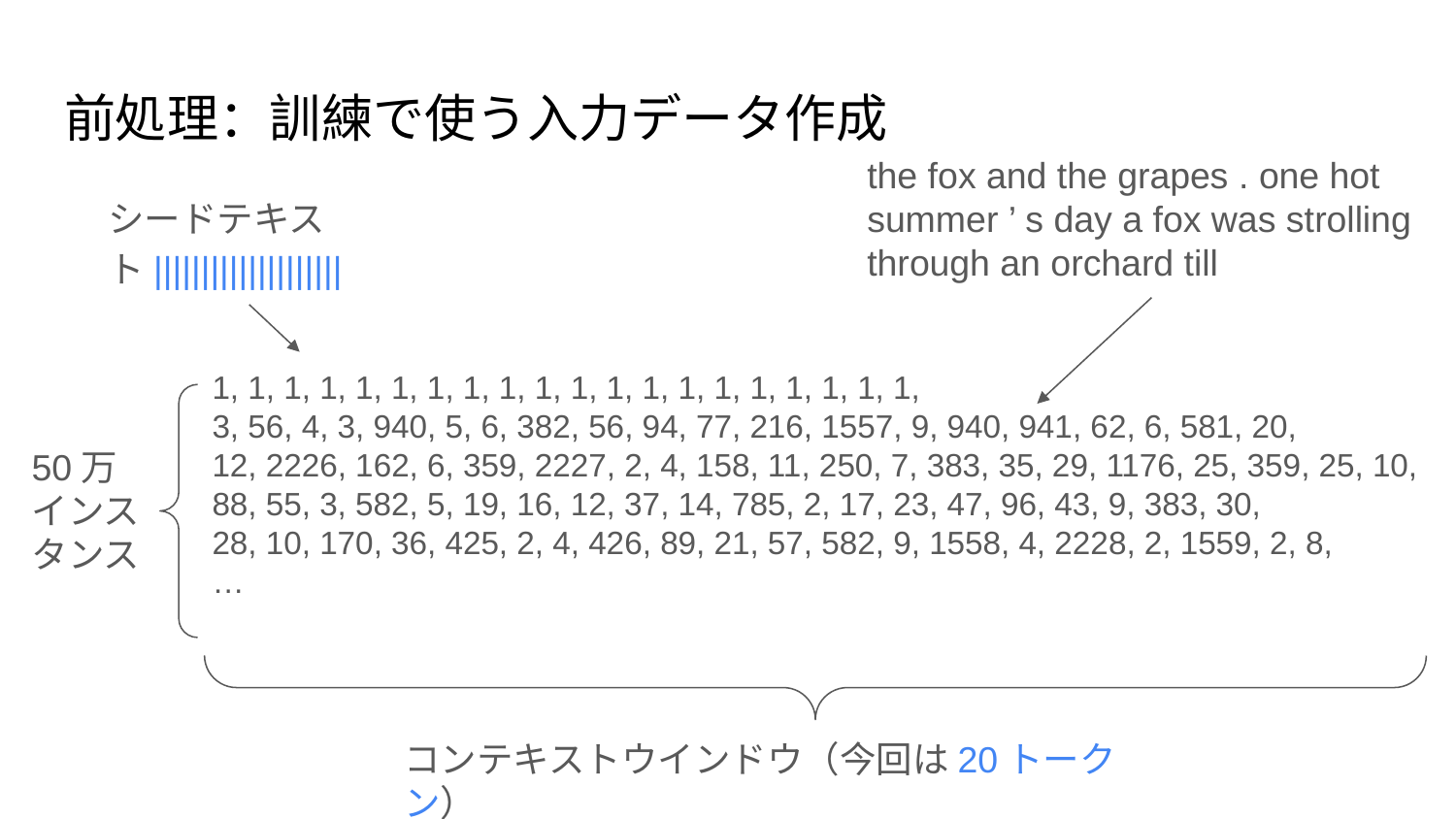

# 前処理：訓練で使う入力データ作成

the fox and the grapes . one hot summer ’ s day a fox was strolling through an orchard till
シードテキスト||||||||||||||||||||
1, 1, 1, 1, 1, 1, 1, 1, 1, 1, 1, 1, 1, 1, 1, 1, 1, 1, 1, 1,
3, 56, 4, 3, 940, 5, 6, 382, 56, 94, 77, 216, 1557, 9, 940, 941, 62, 6, 581, 20,
12, 2226, 162, 6, 359, 2227, 2, 4, 158, 11, 250, 7, 383, 35, 29, 1176, 25, 359, 25, 10,
88, 55, 3, 582, 5, 19, 16, 12, 37, 14, 785, 2, 17, 23, 47, 96, 43, 9, 383, 30,
28, 10, 170, 36, 425, 2, 4, 426, 89, 21, 57, 582, 9, 1558, 4, 2228, 2, 1559, 2, 8,
…

50万
インスタンス
コンテキストウインドウ（今回は20トークン）